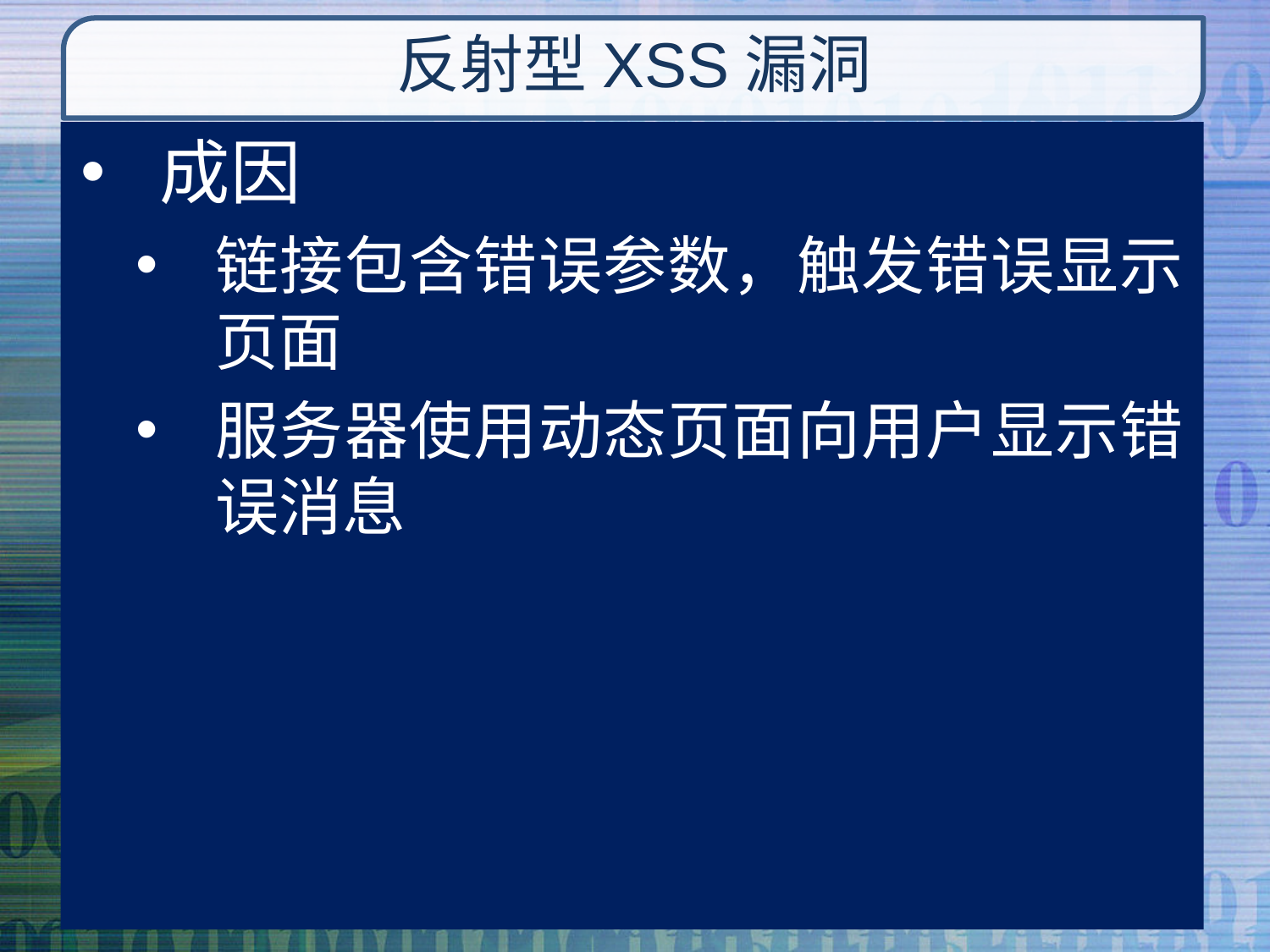

# 反射型XSS漏洞
成因
链接包含错误参数，触发错误显示页面
服务器使用动态页面向用户显示错误消息